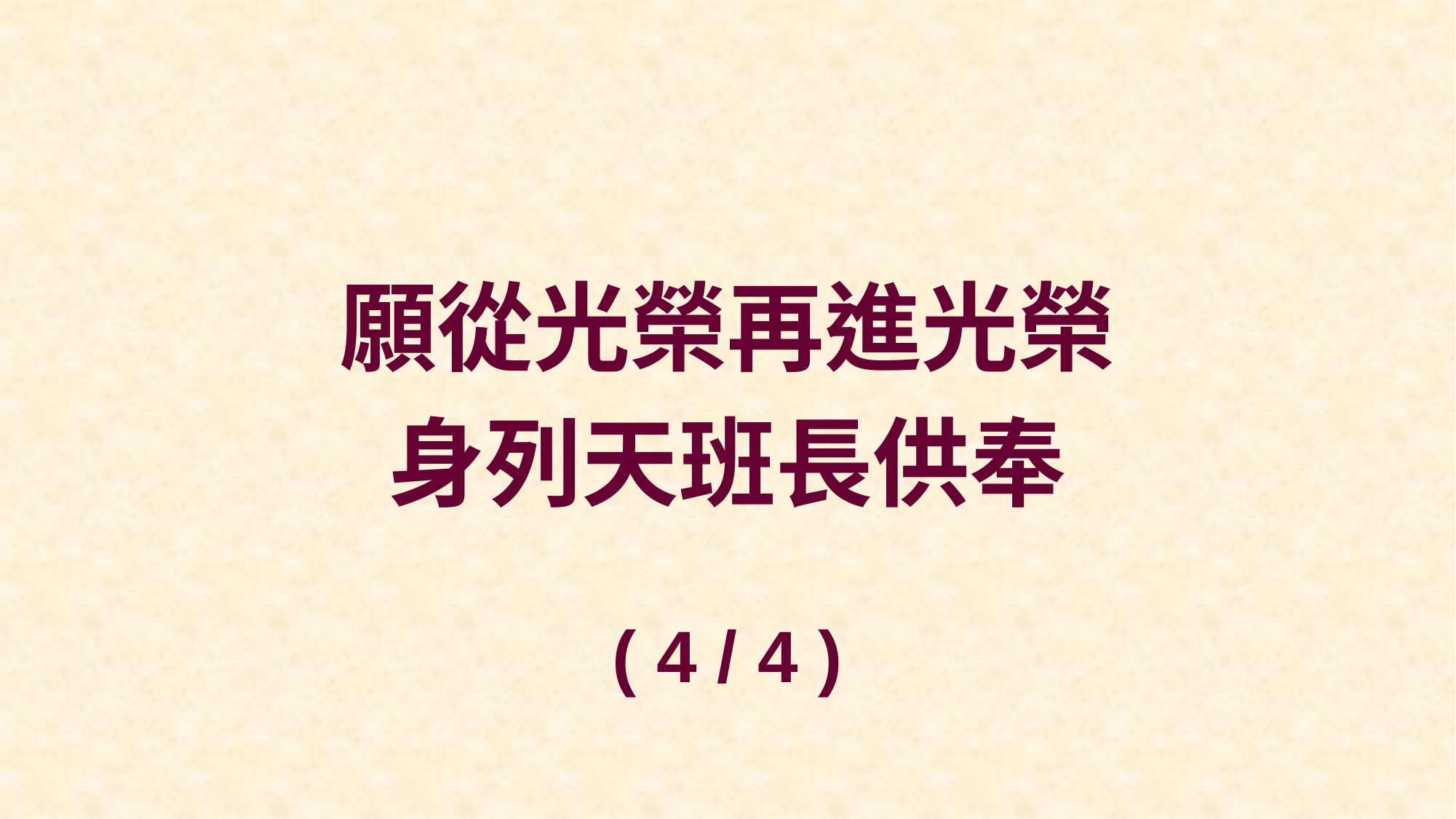

願從光榮再進光榮
身列天班長供奉
( 4 / 4 )